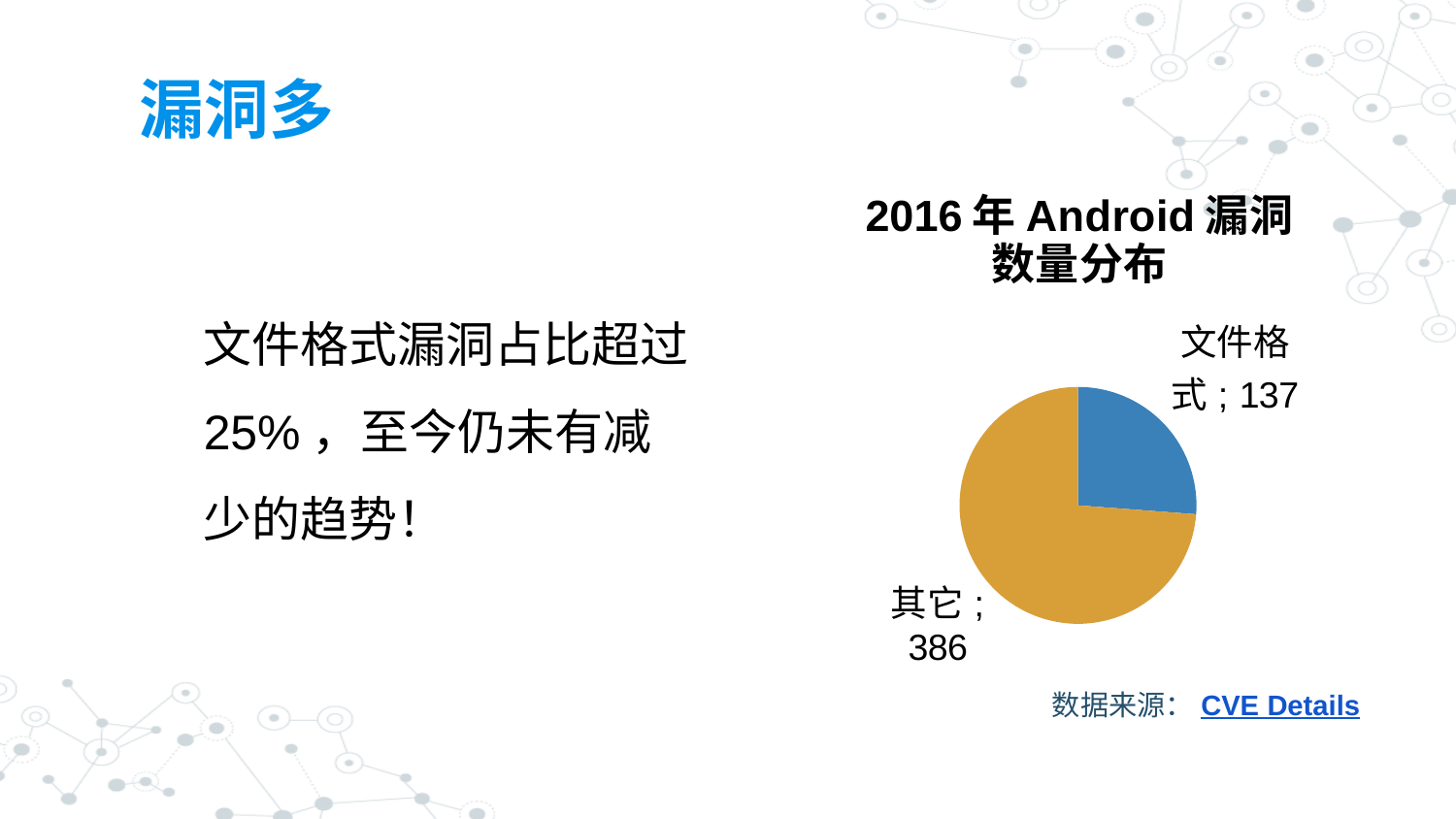

漏洞多

### Chart: 2016年Android漏洞数量分布

| Category | 2016年Android漏洞分布 |
|---|---|
| 文件格式 | 137.0 |
| 其它 | 386.0 |
文件格式漏洞占比超过25%，至今仍未有减少的趋势！
数据来源：CVE Details